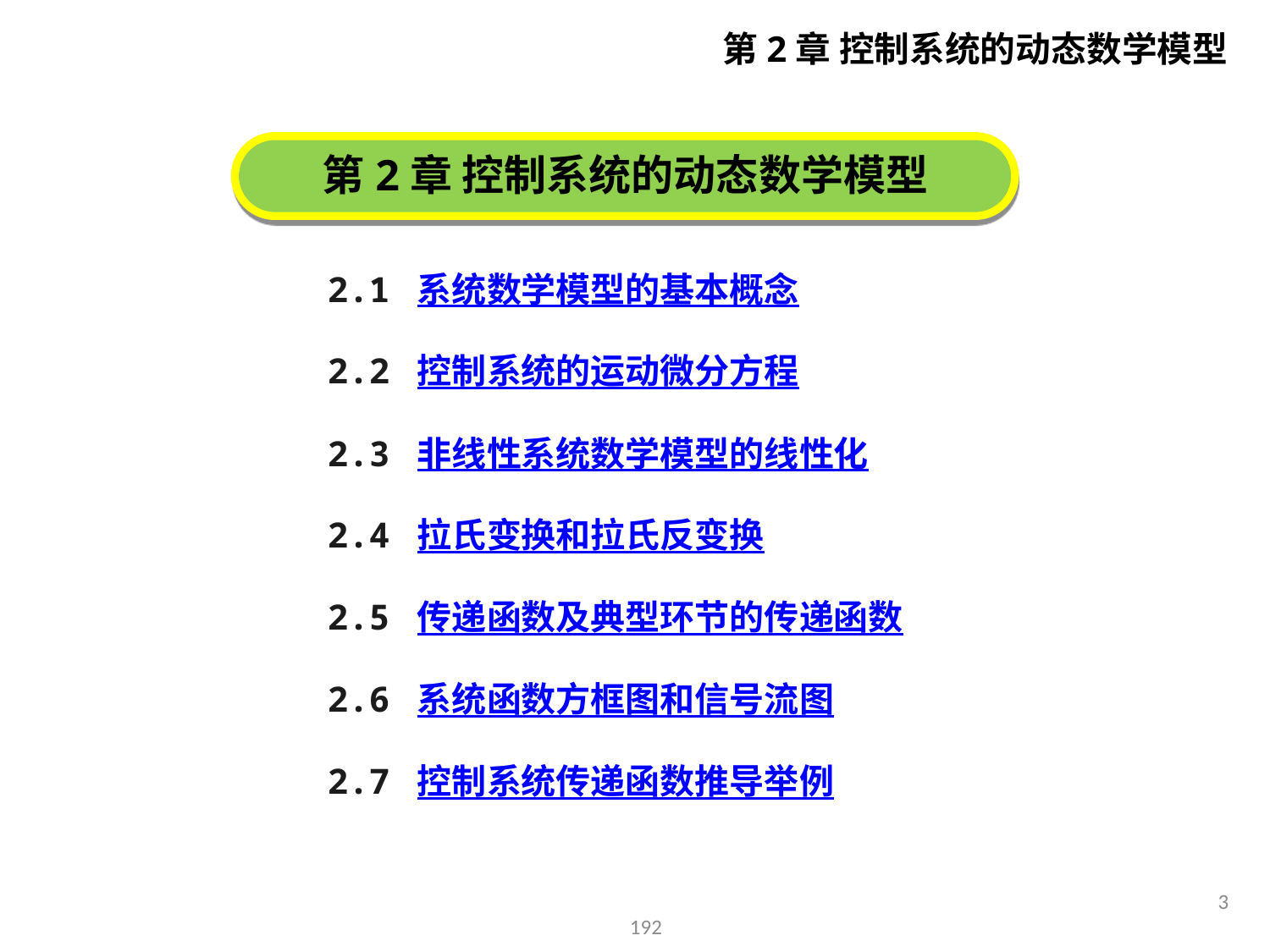

第2章 控制系统的动态数学模型

第2章 控制系统的动态数学模型
2.1 系统数学模型的基本概念
2.2 控制系统的运动微分方程
2.3 非线性系统数学模型的线性化
2.4 拉氏变换和拉氏反变换
2.5 传递函数及典型环节的传递函数
2.6 系统函数方框图和信号流图
2.7 控制系统传递函数推导举例

3
192